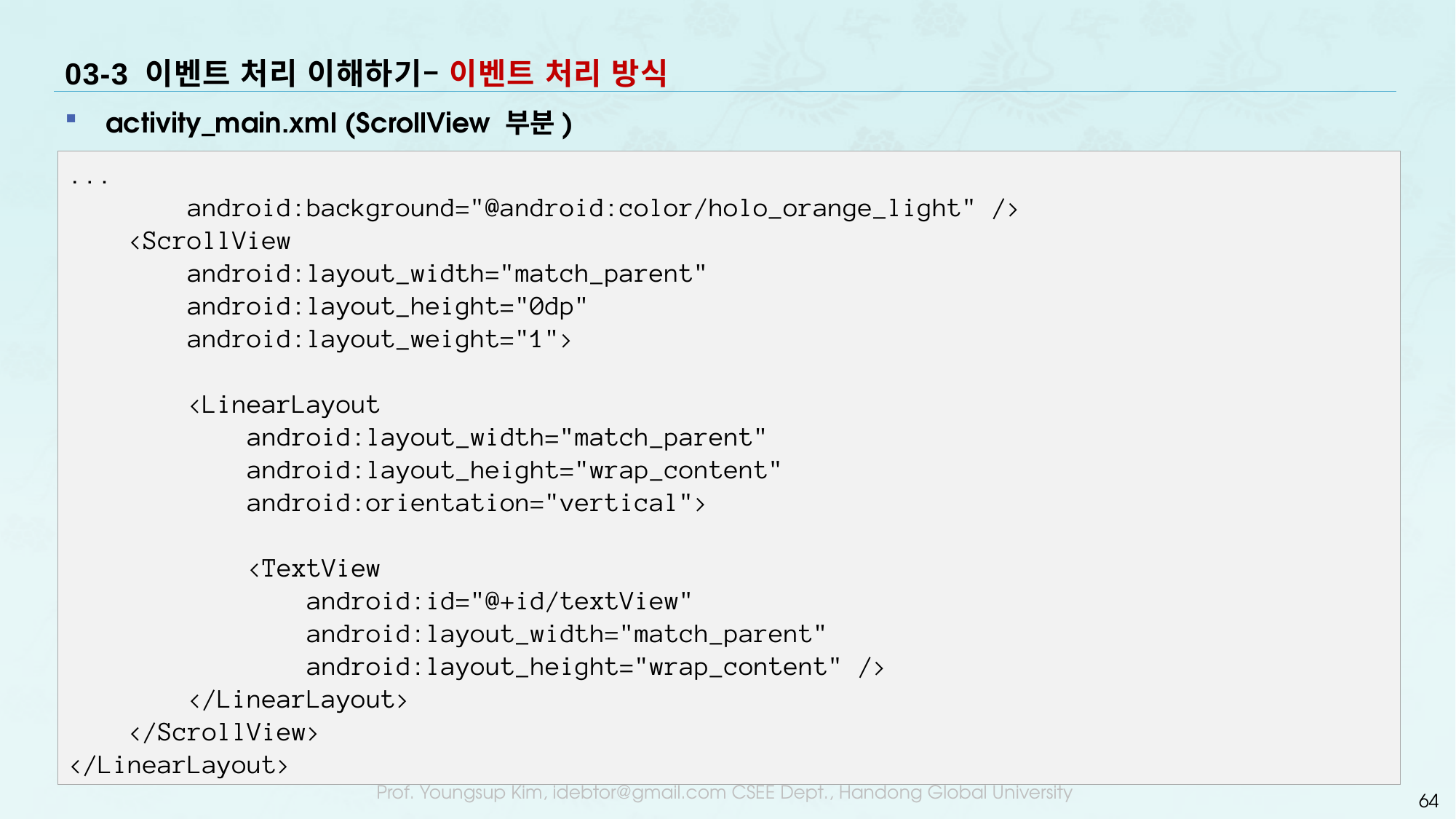

# 03-3 이벤트 처리 이해하기– 이벤트 처리 방식
activity_main.xml (ScrollView 부분)
...
        android:background="@android:color/holo_orange_light" />
    <ScrollView
        android:layout_width="match_parent"
        android:layout_height="0dp"
        android:layout_weight="1">

        <LinearLayout
            android:layout_width="match_parent"
            android:layout_height="wrap_content"
            android:orientation="vertical">

            <TextView
                android:id="@+id/textView"
                android:layout_width="match_parent"
                android:layout_height="wrap_content" />
        </LinearLayout>
    </ScrollView>
</LinearLayout>
64